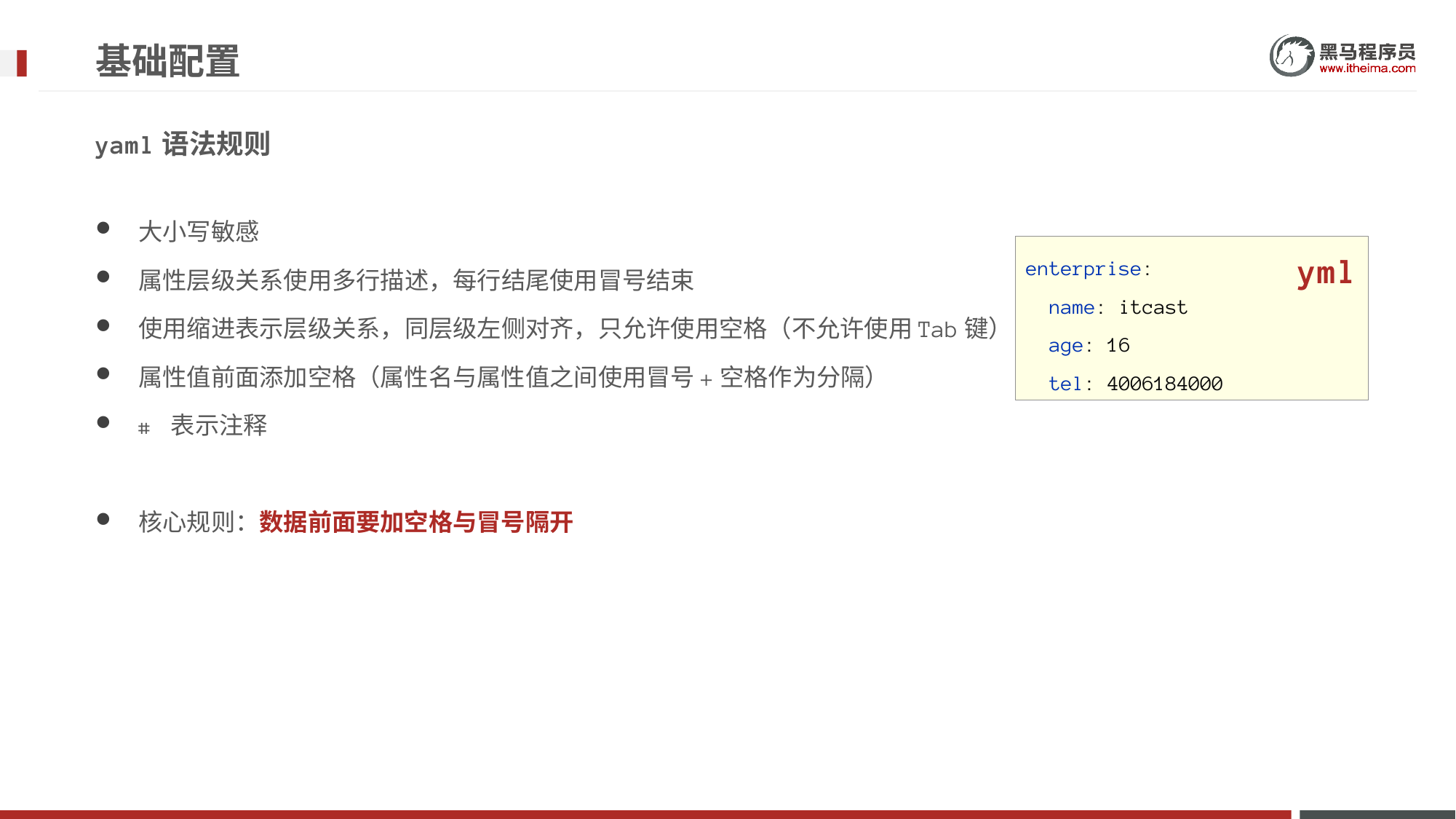

# 基础配置
yaml语法规则
大小写敏感
属性层级关系使用多行描述，每行结尾使用冒号结束
使用缩进表示层级关系，同层级左侧对齐，只允许使用空格（不允许使用Tab键）
属性值前面添加空格（属性名与属性值之间使用冒号+空格作为分隔）
# 表示注释

核心规则：数据前面要加空格与冒号隔开
enterprise:
  name: itcast
  age: 16
  tel: 4006184000
yml